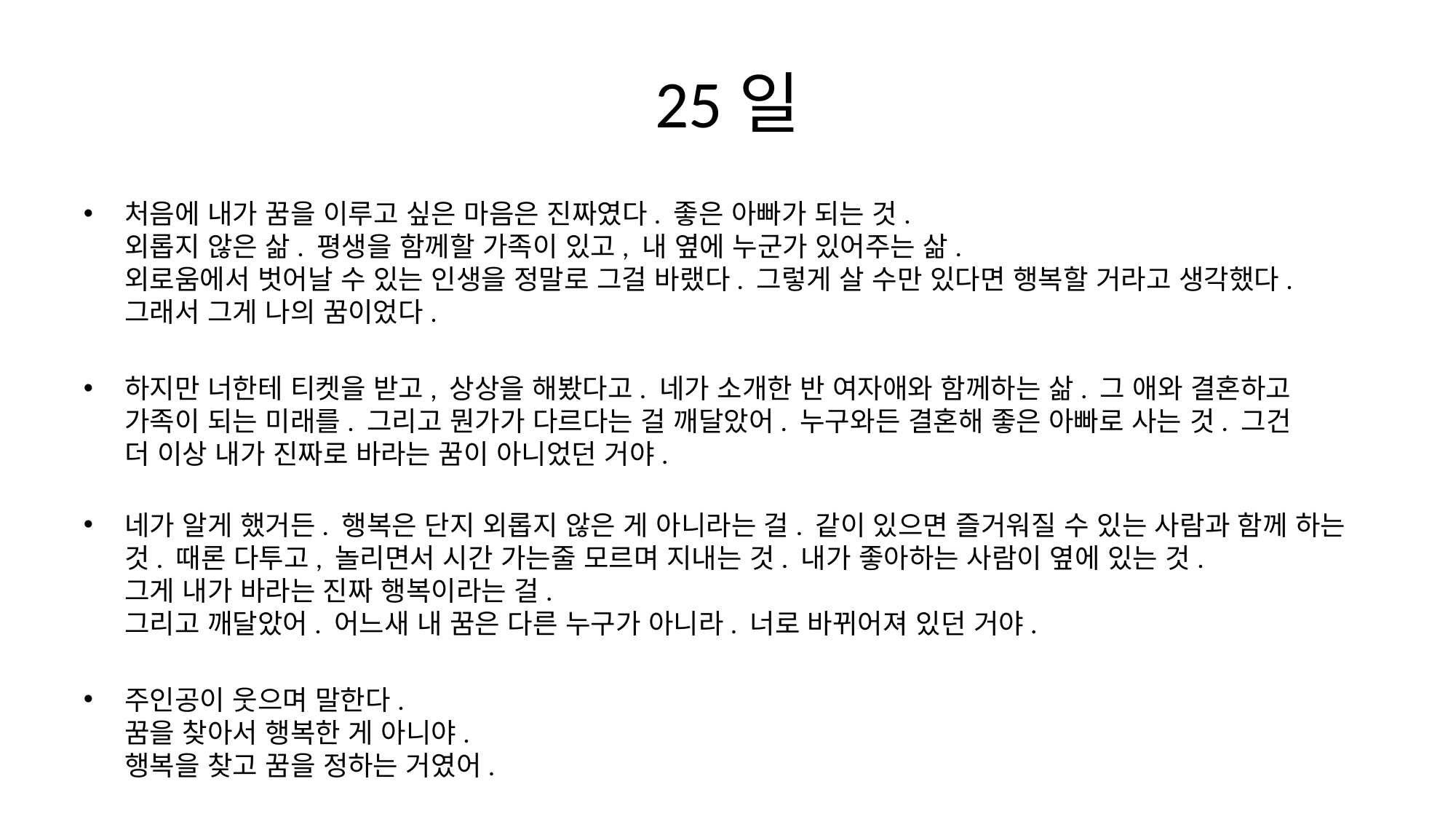

# 25일
처음에 내가 꿈을 이루고 싶은 마음은 진짜였다. 좋은 아빠가 되는 것.
외롭지 않은 삶. 평생을 함께할 가족이 있고, 내 옆에 누군가 있어주는 삶.
외로움에서 벗어날 수 있는 인생을 정말로 그걸 바랬다. 그렇게 살 수만 있다면 행복할 거라고 생각했다.
그래서 그게 나의 꿈이었다.

하지만 너한테 티켓을 받고, 상상을 해봤다고. 네가 소개한 반 여자애와 함께하는 삶. 그 애와 결혼하고
가족이 되는 미래를. 그리고 뭔가가 다르다는 걸 깨달았어. 누구와든 결혼해 좋은 아빠로 사는 것. 그건
더 이상 내가 진짜로 바라는 꿈이 아니었던 거야.
네가 알게 했거든. 행복은 단지 외롭지 않은 게 아니라는 걸. 같이 있으면 즐거워질 수 있는 사람과 함께 하는 것. 때론 다투고, 놀리면서 시간 가는줄 모르며 지내는 것. 내가 좋아하는 사람이 옆에 있는 것.
그게 내가 바라는 진짜 행복이라는 걸.
그리고 깨달았어. 어느새 내 꿈은 다른 누구가 아니라. 너로 바뀌어져 있던 거야.

주인공이 웃으며 말한다.
꿈을 찾아서 행복한 게 아니야.
행복을 찾고 꿈을 정하는 거였어.